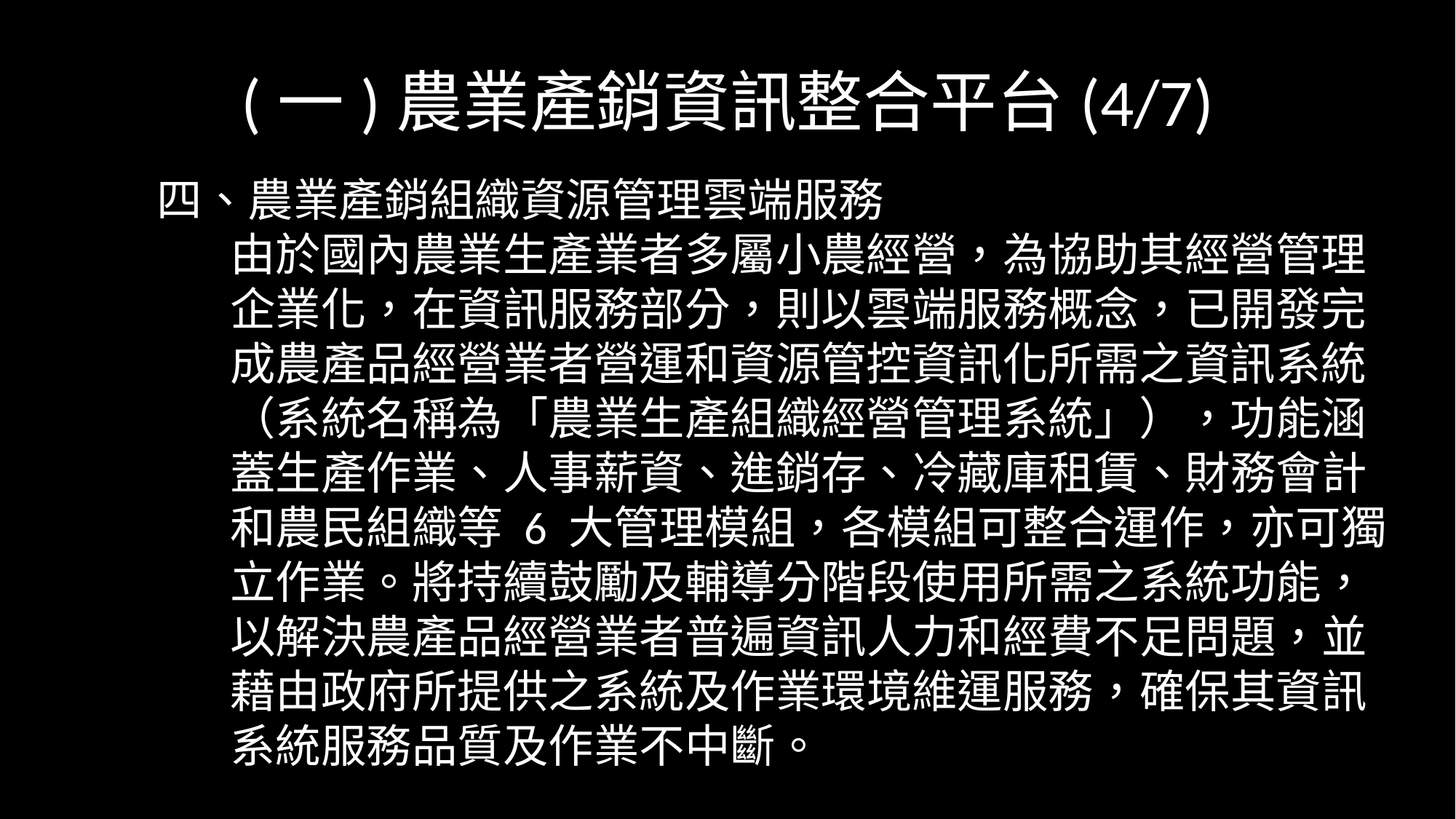

# (一)農業產銷資訊整合平台(4/7)
四、農業產銷組織資源管理雲端服務
由於國內農業生產業者多屬小農經營，為協助其經營管理企業化，在資訊服務部分，則以雲端服務概念，已開發完成農產品經營業者營運和資源管控資訊化所需之資訊系統（系統名稱為「農業生產組織經營管理系統」），功能涵蓋生產作業、人事薪資、進銷存、冷藏庫租賃、財務會計和農民組織等 6 大管理模組，各模組可整合運作，亦可獨立作業。將持續鼓勵及輔導分階段使用所需之系統功能，以解決農產品經營業者普遍資訊人力和經費不足問題，並藉由政府所提供之系統及作業環境維運服務，確保其資訊系統服務品質及作業不中斷。